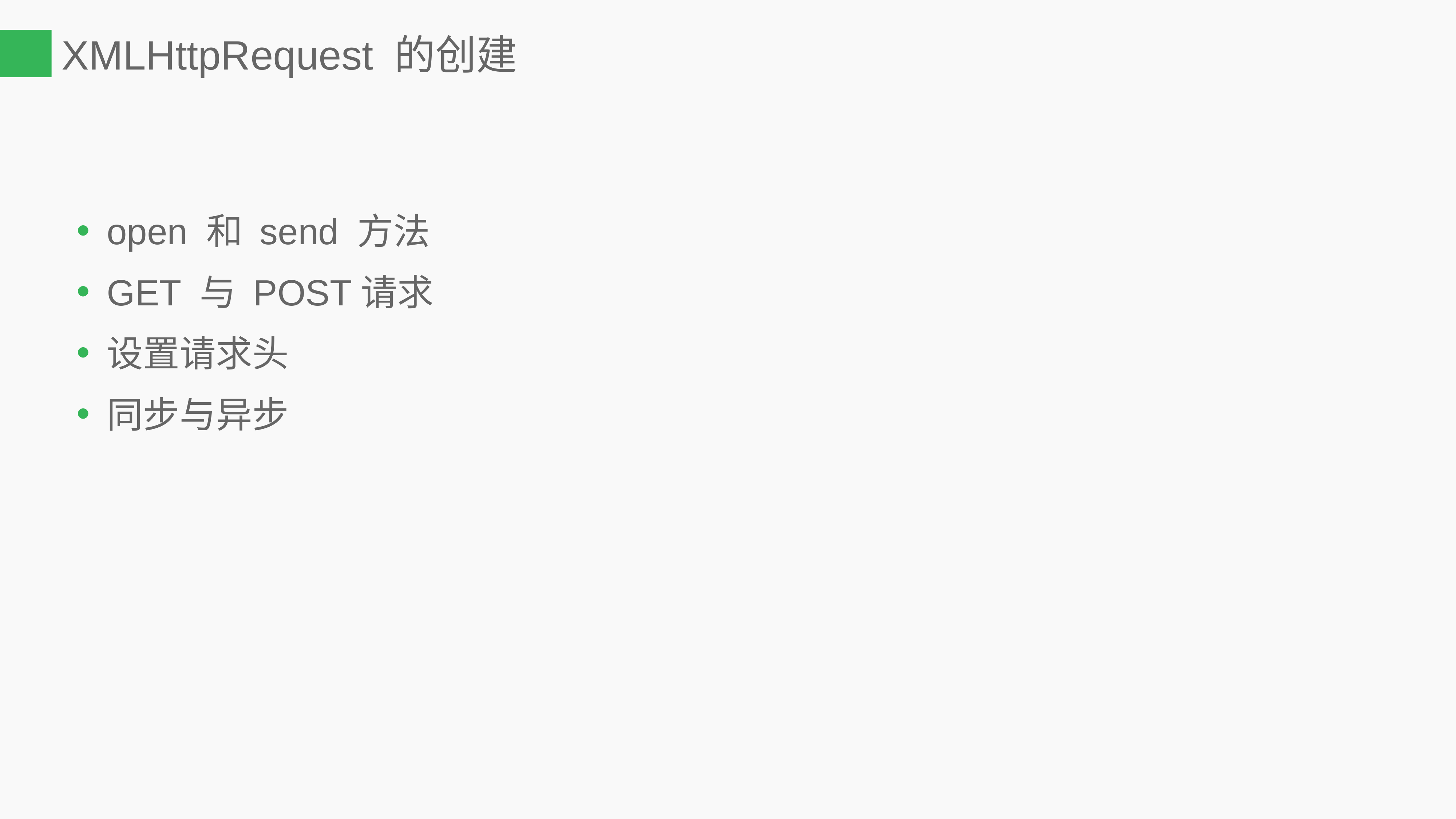

# XMLHttpRequest 的创建
open 和 send 方法
GET 与 POST请求
设置请求头
同步与异步